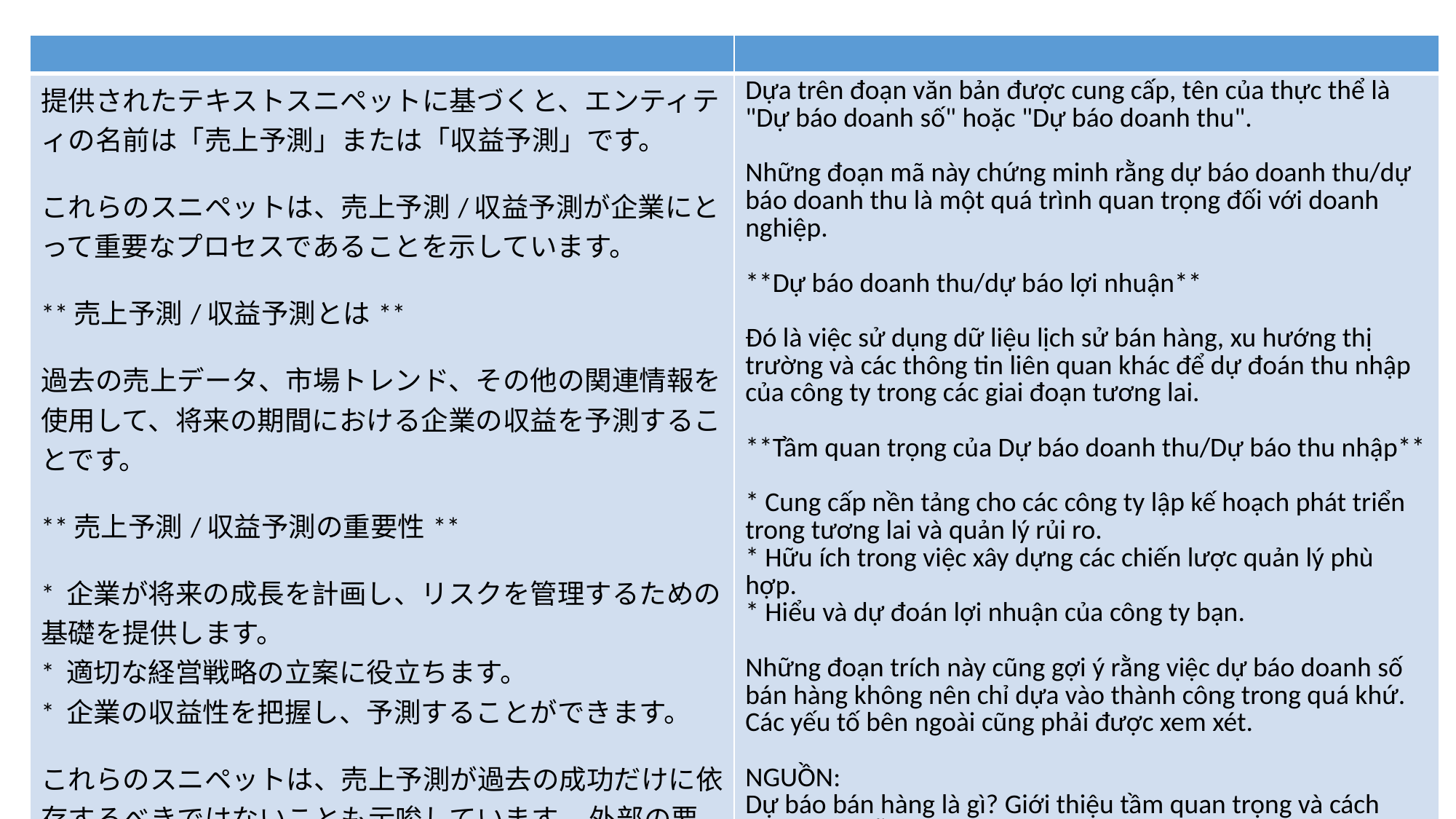

|  |  |
| --- | --- |
| 提供されたテキストスニペットに基づくと、エンティティの名前は「売上予測」または「収益予測」です。 これらのスニペットは、売上予測/収益予測が企業にとって重要なプロセスであることを示しています。 \*\*売上予測/収益予測とは\*\* 過去の売上データ、市場トレンド、その他の関連情報を使用して、将来の期間における企業の収益を予測することです。 \*\*売上予測/収益予測の重要性\*\* \* 企業が将来の成長を計画し、リスクを管理するための基礎を提供します。 \* 適切な経営戦略の立案に役立ちます。 \* 企業の収益性を把握し、予測することができます。 これらのスニペットは、売上予測が過去の成功だけに依存するべきではないことも示唆しています。 外部の要因も考慮する必要があります。 SOURCE: 売上予測とは？重要性や立て方を紹介 (具体例付きテンプレート) [2024] • Asana, https://asana.com/ja/resources/sales-forecast-template | Dựa trên đoạn văn bản được cung cấp, tên của thực thể là "Dự báo doanh số" hoặc "Dự báo doanh thu". Những đoạn mã này chứng minh rằng dự báo doanh thu/dự báo doanh thu là một quá trình quan trọng đối với doanh nghiệp. \*\*Dự báo doanh thu/dự báo lợi nhuận\*\* Đó là việc sử dụng dữ liệu lịch sử bán hàng, xu hướng thị trường và các thông tin liên quan khác để dự đoán thu nhập của công ty trong các giai đoạn tương lai. \*\*Tầm quan trọng của Dự báo doanh thu/Dự báo thu nhập\*\* \* Cung cấp nền tảng cho các công ty lập kế hoạch phát triển trong tương lai và quản lý rủi ro. \* Hữu ích trong việc xây dựng các chiến lược quản lý phù hợp. \* Hiểu và dự đoán lợi nhuận của công ty bạn. Những đoạn trích này cũng gợi ý rằng việc dự báo doanh số bán hàng không nên chỉ dựa vào thành công trong quá khứ. Các yếu tố bên ngoài cũng phải được xem xét. NGUỒN: Dự báo bán hàng là gì? Giới thiệu tầm quan trọng và cách thiết lập (mẫu có ví dụ cụ thể) [2024] • Asana, https://asana.com/ja/resources/sale-forecast-template |